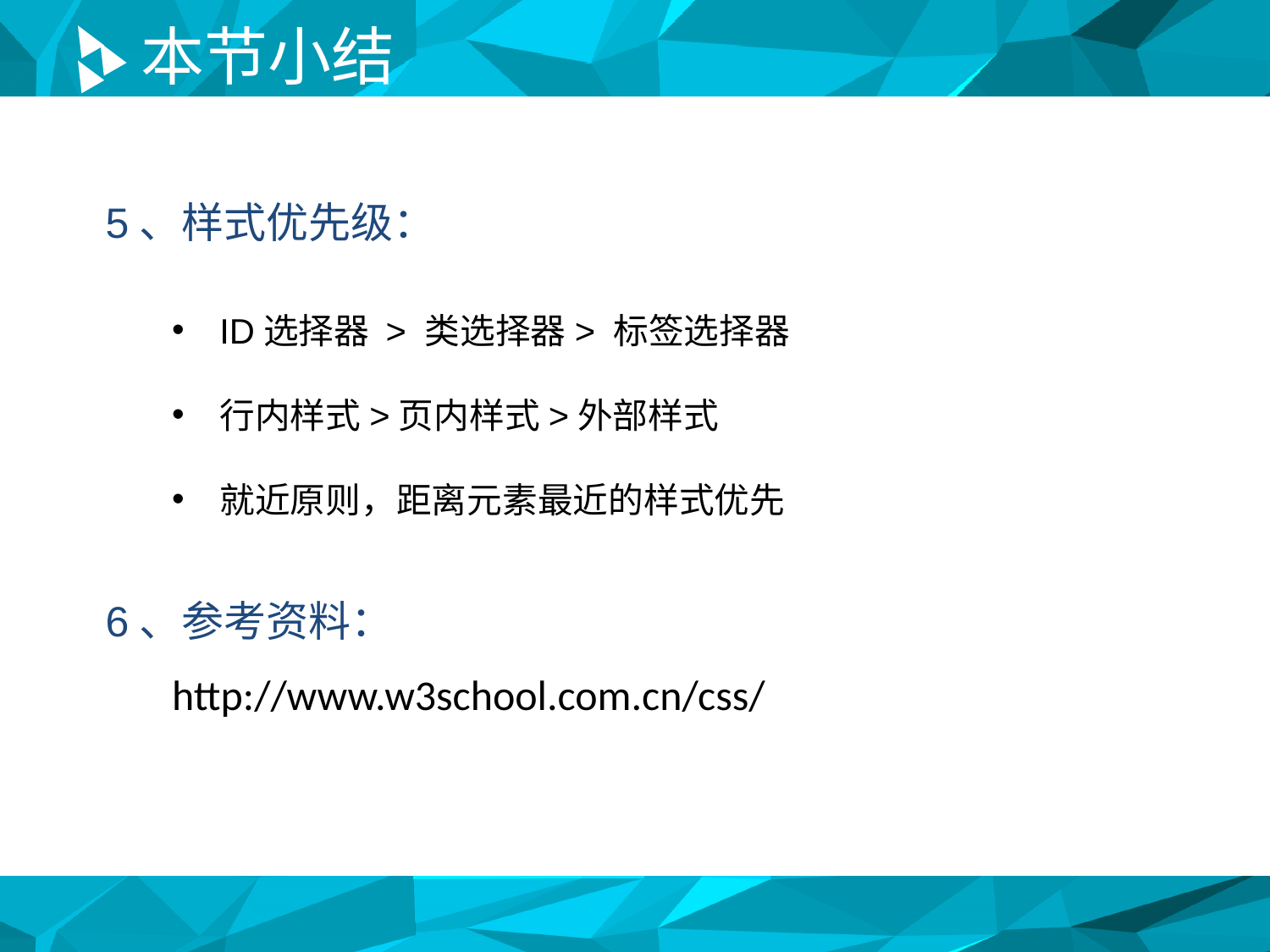

本节小结
5、样式优先级：

ID选择器 > 类选择器> 标签选择器
行内样式>页内样式>外部样式
就近原则，距离元素最近的样式优先
6、参考资料：

http://www.w3school.com.cn/css/